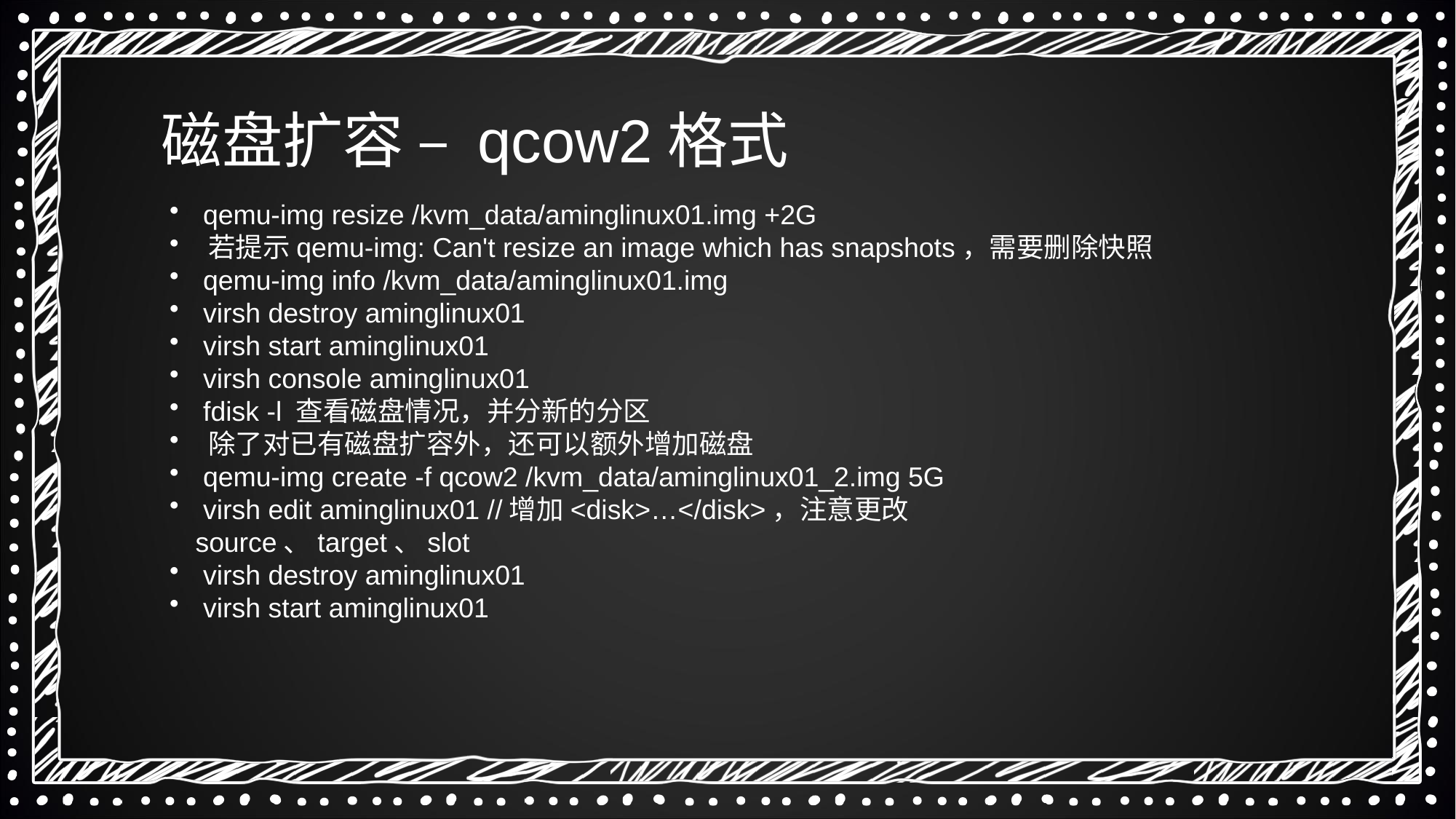

磁盘扩容 – qcow2格式
 qemu-img resize /kvm_data/aminglinux01.img +2G
 若提示qemu-img: Can't resize an image which has snapshots，需要删除快照
 qemu-img info /kvm_data/aminglinux01.img
 virsh destroy aminglinux01
 virsh start aminglinux01
 virsh console aminglinux01
 fdisk -l 查看磁盘情况，并分新的分区
 除了对已有磁盘扩容外，还可以额外增加磁盘
 qemu-img create -f qcow2 /kvm_data/aminglinux01_2.img 5G
 virsh edit aminglinux01 //增加<disk>…</disk>，注意更改source、target、slot
 virsh destroy aminglinux01
 virsh start aminglinux01